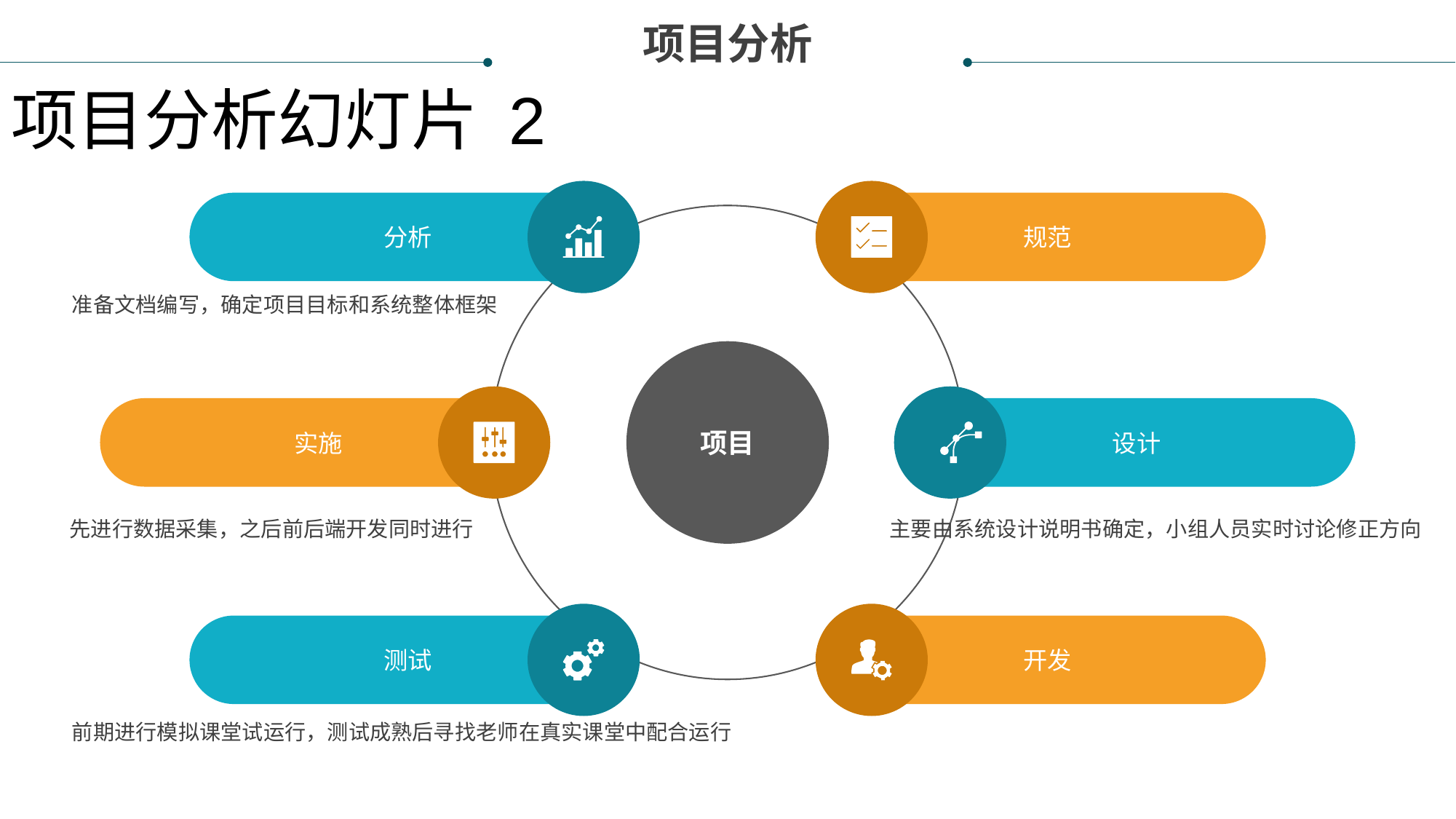

项目分析
项目分析幻灯片 2

分析
规范

准备文档编写，确定项目目标和系统整体框架
项目

实施
设计

先进行数据采集，之后前后端开发同时进行
主要由系统设计说明书确定，小组人员实时讨论修正方向

测试
开发

前期进行模拟课堂试运行，测试成熟后寻找老师在真实课堂中配合运行